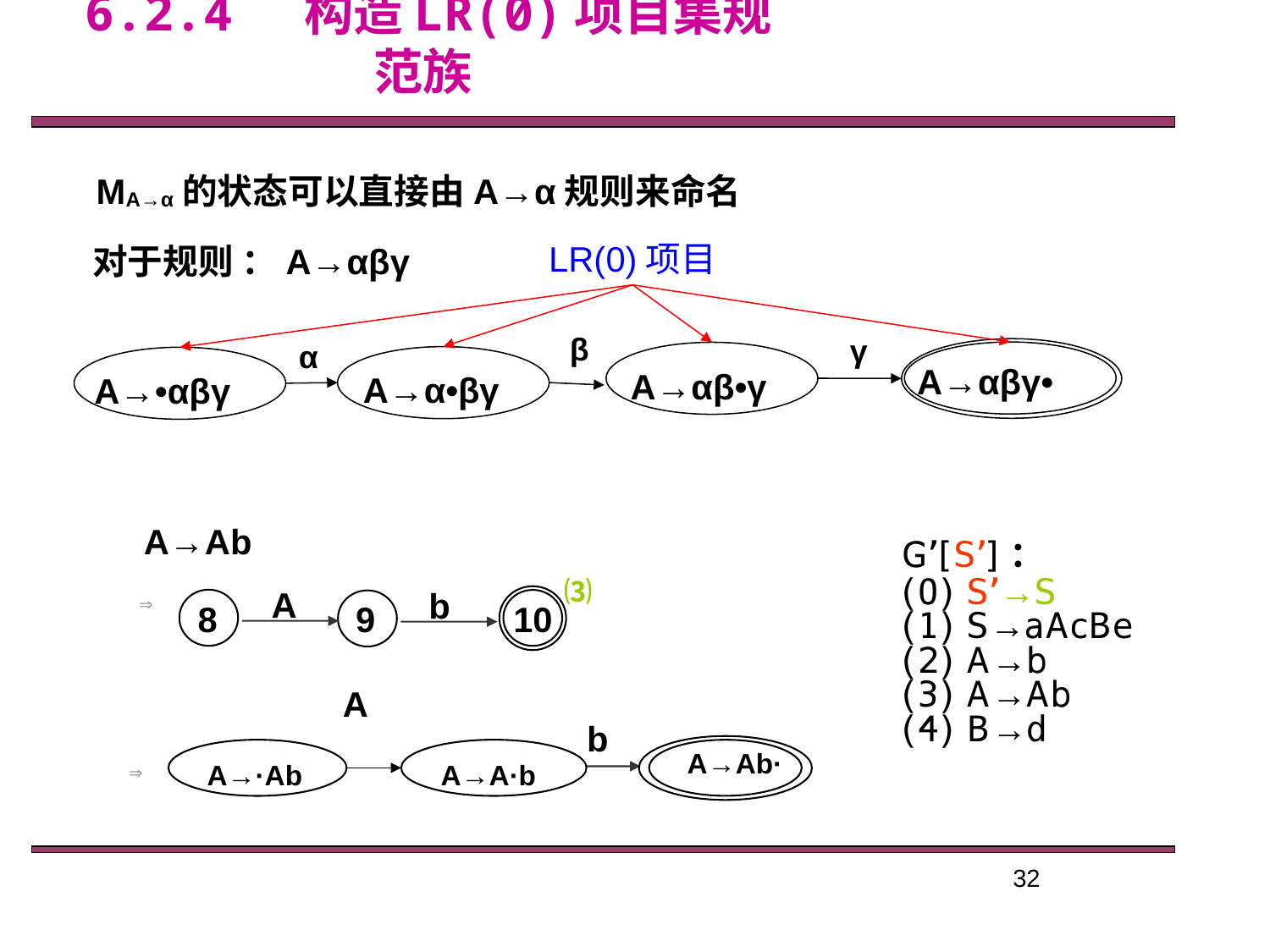

6.2.4  构造LR(0)项目集规范族
 MA→α的状态可以直接由A→α规则来命名
 对于规则 ：A→αβγ
LR(0)项目
β
γ
α

A→αβγ•

A→αβ•γ
A→α•βγ
A→•αβγ
A→Ab
| G’[S’]： (0) S’→S (1) S→aAcBe (2) A→b (3) A→Ab (4) B→d |
| --- |
⑶
A
b

⇒

8

9
10

A
b

A→Ab·

A→·Ab
A→A·b
⇒

32